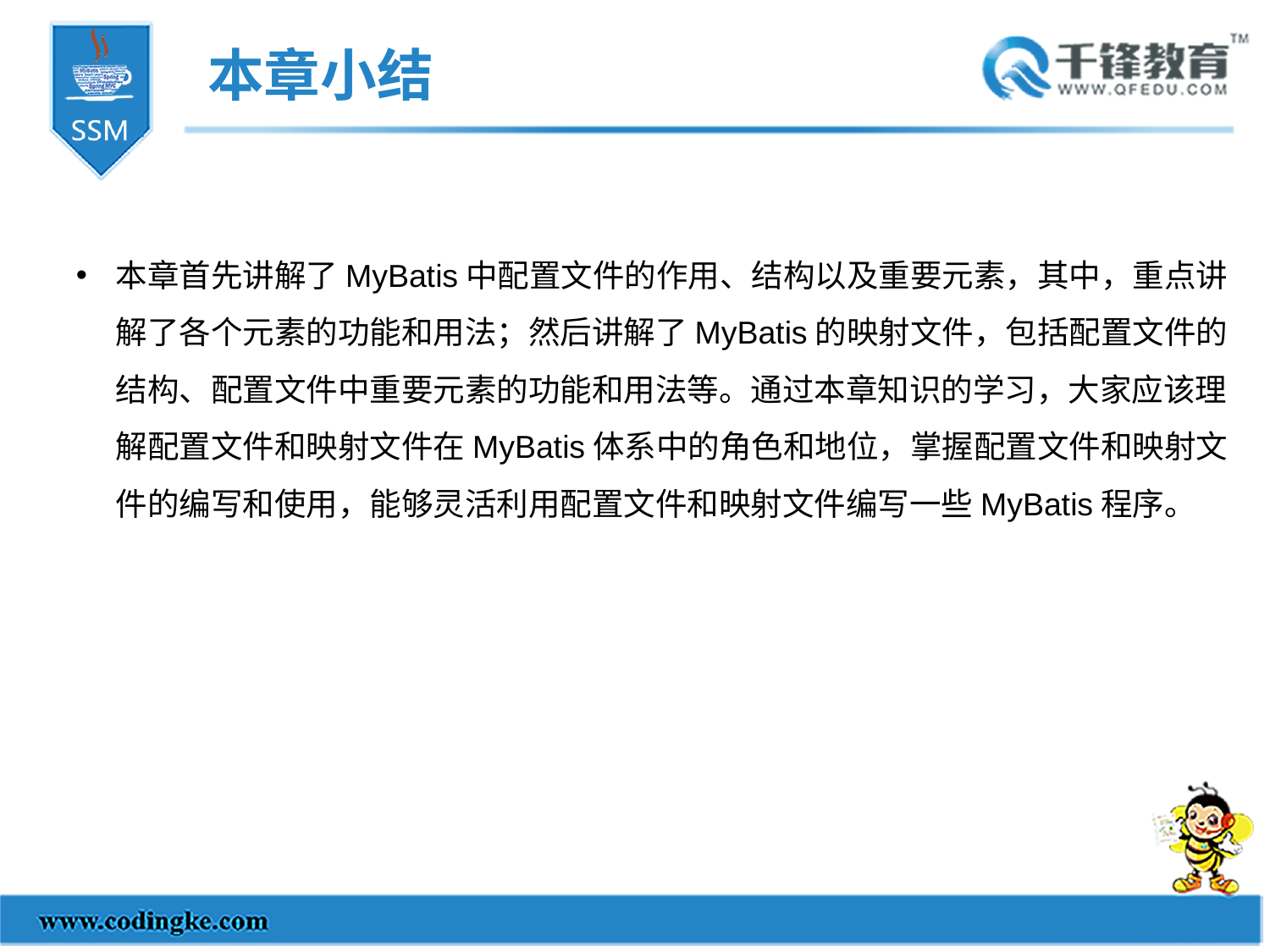

本章小结
本章首先讲解了MyBatis中配置文件的作用、结构以及重要元素，其中，重点讲解了各个元素的功能和用法；然后讲解了MyBatis的映射文件，包括配置文件的结构、配置文件中重要元素的功能和用法等。通过本章知识的学习，大家应该理解配置文件和映射文件在MyBatis体系中的角色和地位，掌握配置文件和映射文件的编写和使用，能够灵活利用配置文件和映射文件编写一些MyBatis程序。